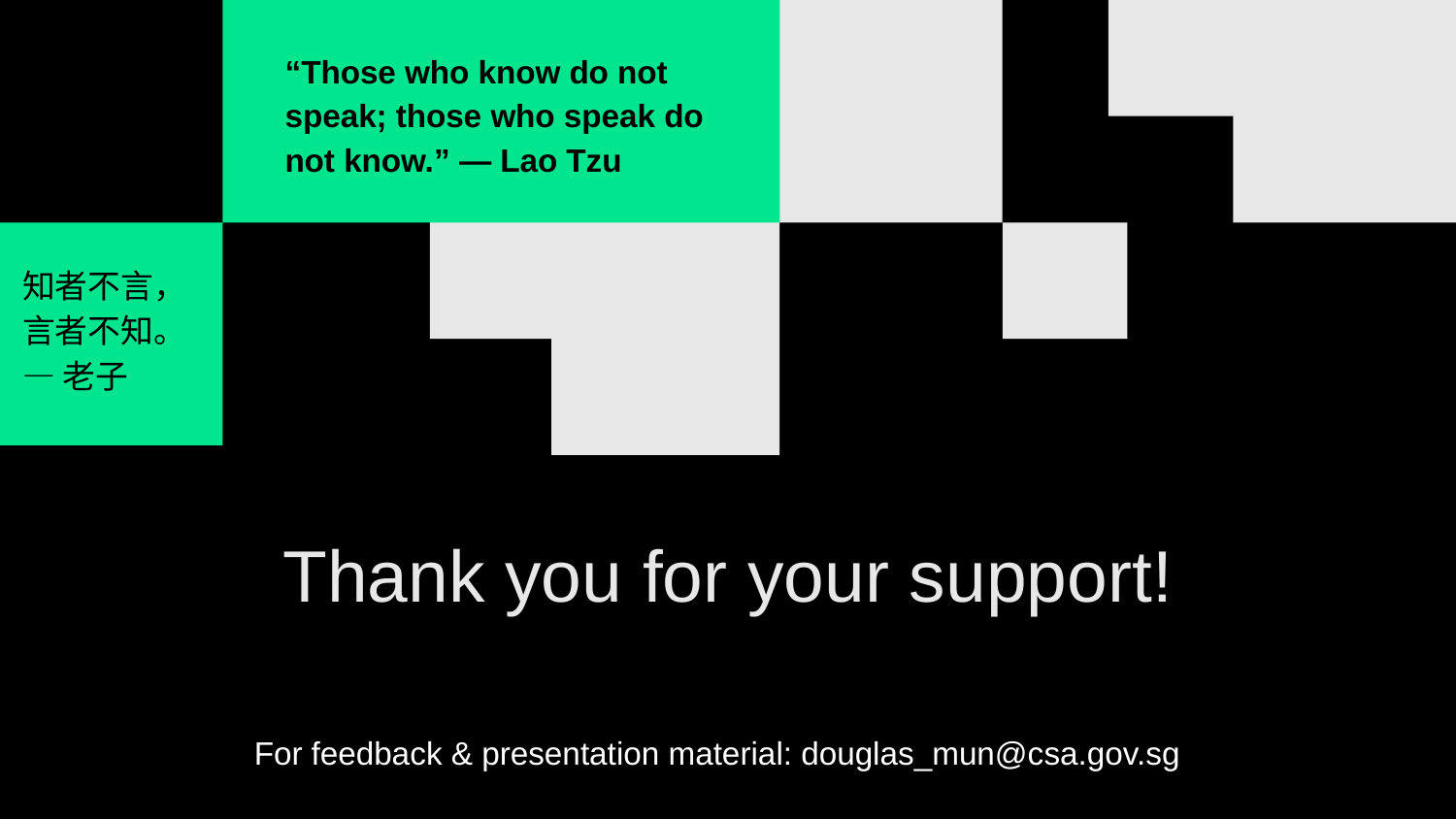

“Those who know do not speak; those who speak do not know.” — Lao Tzu
知者不言，
言者不知。 — 老子
# Thank you for your support!
For feedback & presentation material: douglas_mun@csa.gov.sg